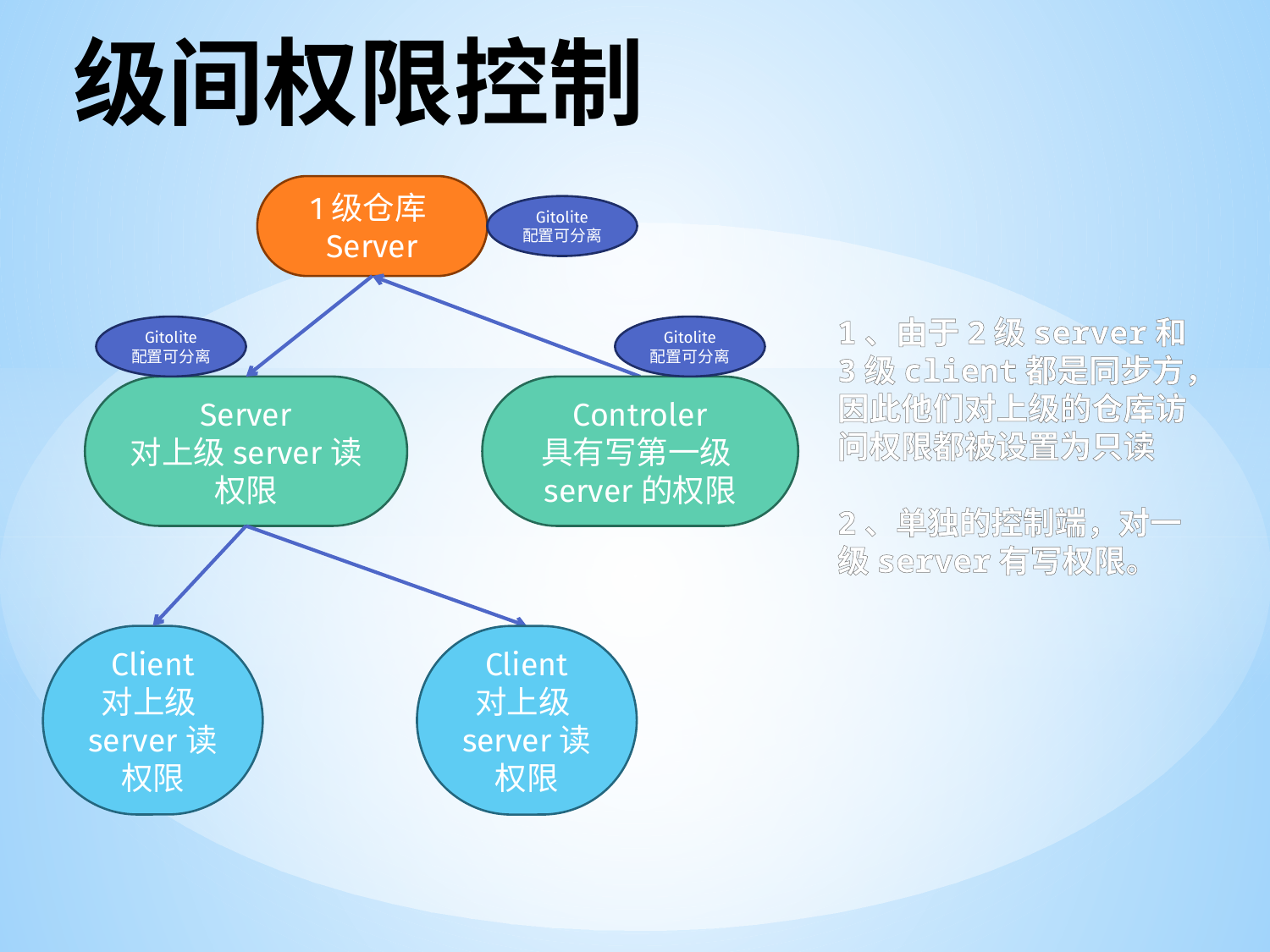

# 级间权限控制
1级仓库Server
Gitolite
配置可分离
1、由于2级server和3级client都是同步方，因此他们对上级的仓库访问权限都被设置为只读

2、单独的控制端，对一级server有写权限。
Gitolite
配置可分离
Gitolite
配置可分离
Server
对上级server读权限
Controler
具有写第一级server的权限
Client
对上级server读权限
Client
对上级server读权限